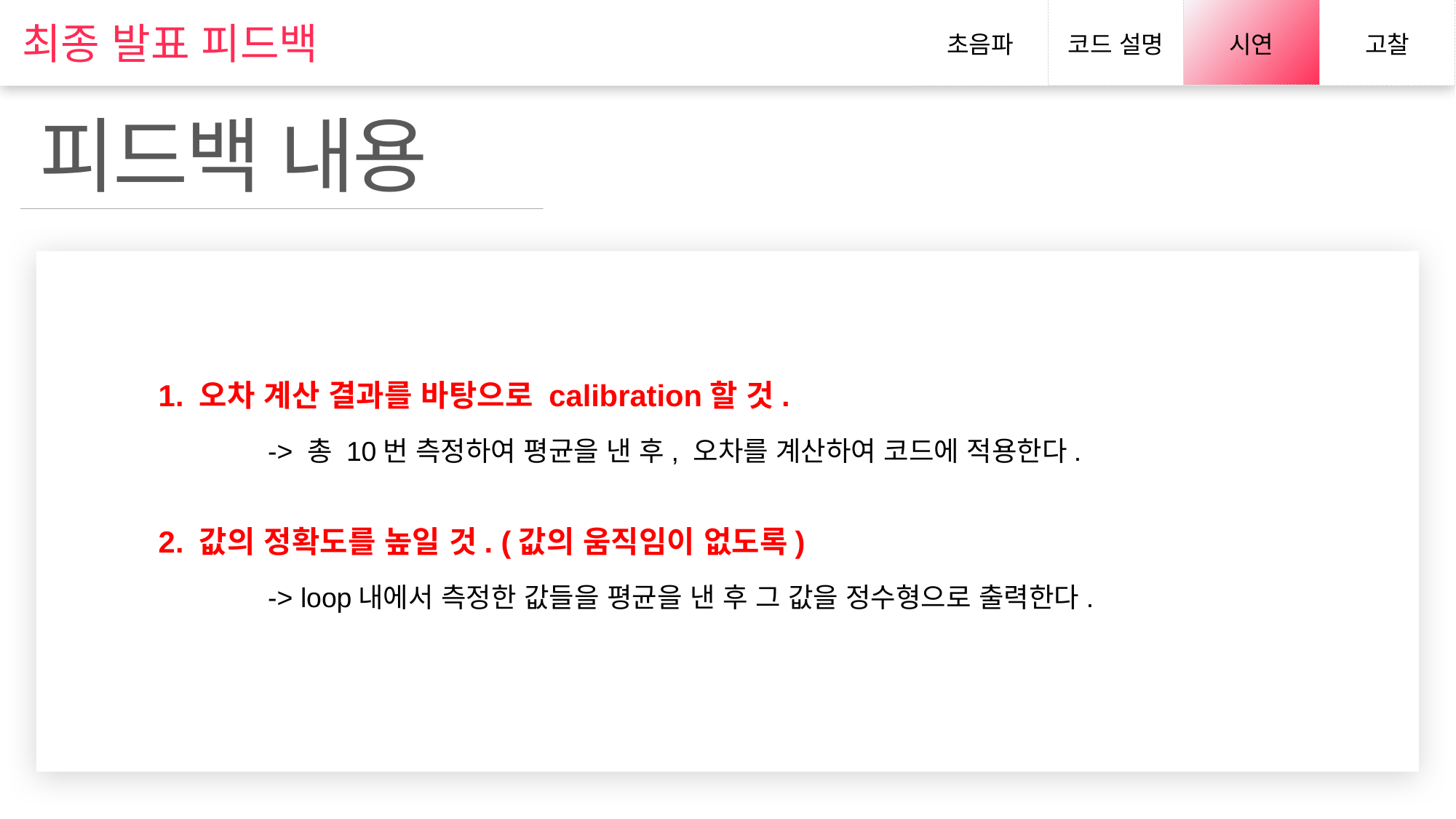

최종 발표 피드백
초음파
코드 설명
시연
고찰
Subtitle 1
Subtitle 2
Subtitle 3
Subtitle 4
피드백 내용

1. 오차 계산 결과를 바탕으로 calibration할 것.
-> 총 10번 측정하여 평균을 낸 후, 오차를 계산하여 코드에 적용한다.
2. 값의 정확도를 높일 것. (값의 움직임이 없도록)
-> loop내에서 측정한 값들을 평균을 낸 후 그 값을 정수형으로 출력한다.